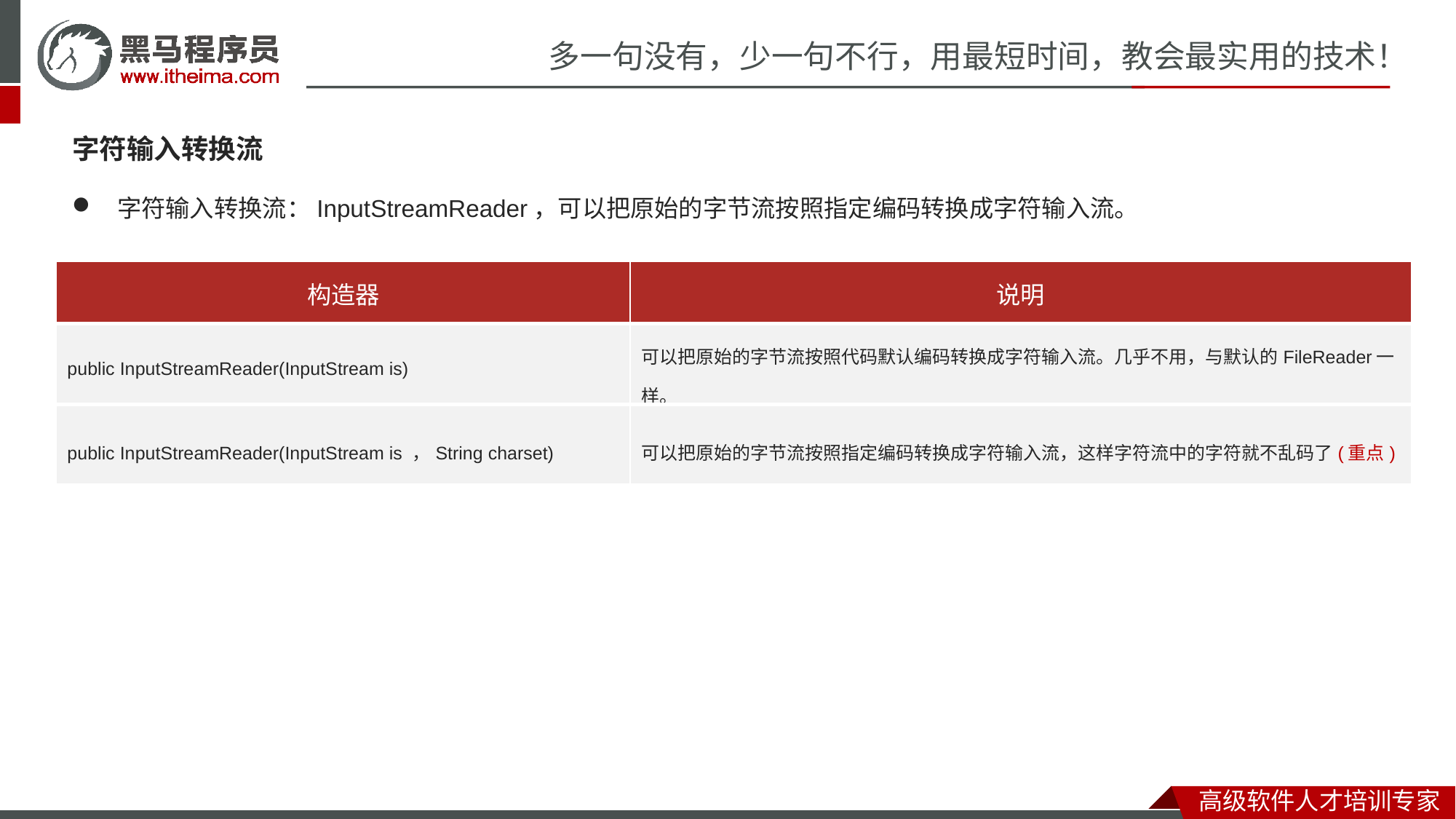

字符输入转换流
 字符输入转换流：InputStreamReader，可以把原始的字节流按照指定编码转换成字符输入流。

| 构造器 | 说明 |
| --- | --- |
| public InputStreamReader(InputStream is) | 可以把原始的字节流按照代码默认编码转换成字符输入流。几乎不用，与默认的FileReader一样。 |
| public InputStreamReader(InputStream is ，String charset) | 可以把原始的字节流按照指定编码转换成字符输入流，这样字符流中的字符就不乱码了(重点) |